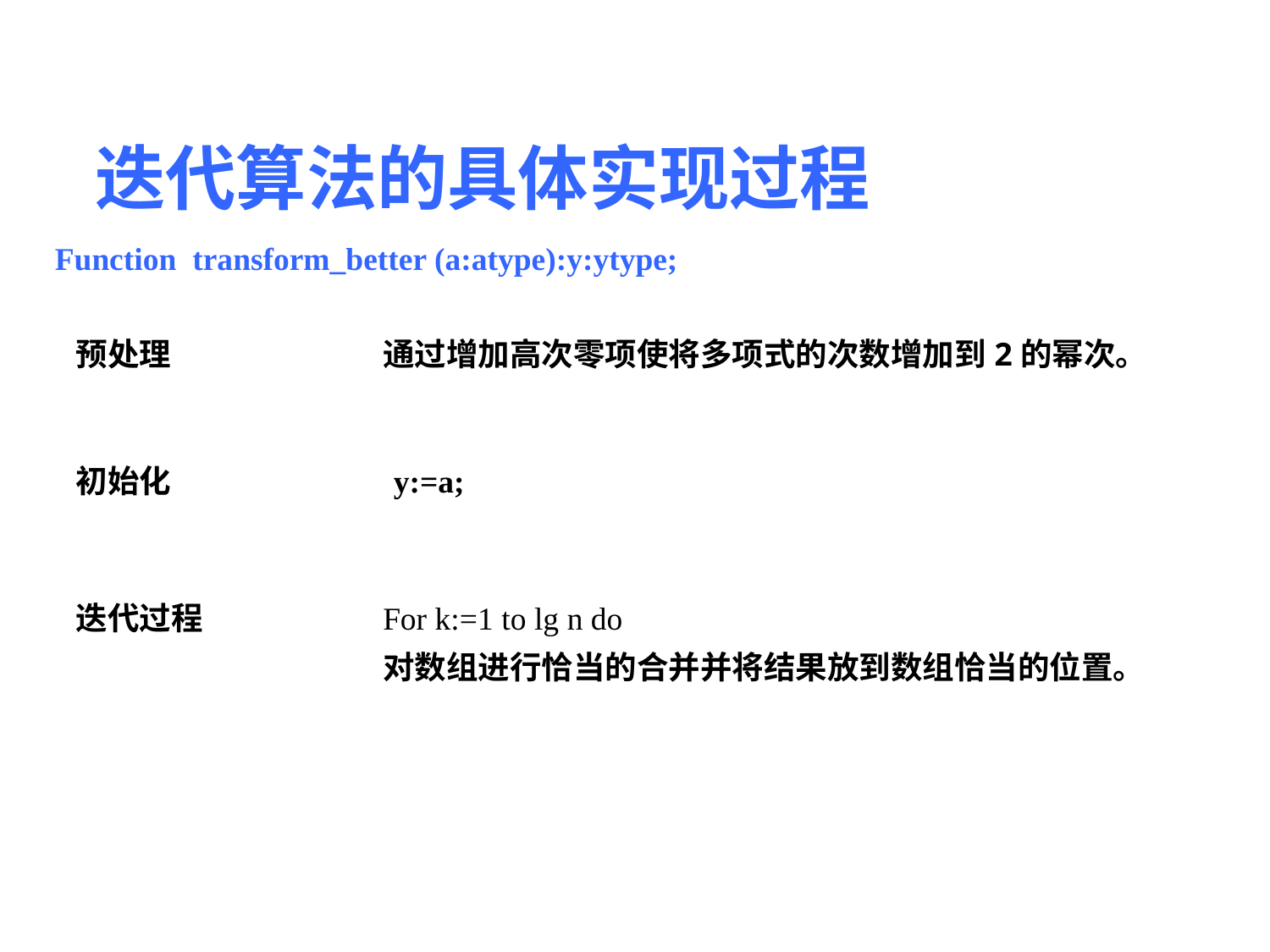

# 迭代算法的具体实现过程
Function  transform_better (a:atype):y:ytype;
预处理
通过增加高次零项使将多项式的次数增加到2的幂次。
初始化
y:=a;
迭代过程
For k:=1 to lg n do
对数组进行恰当的合并并将结果放到数组恰当的位置。